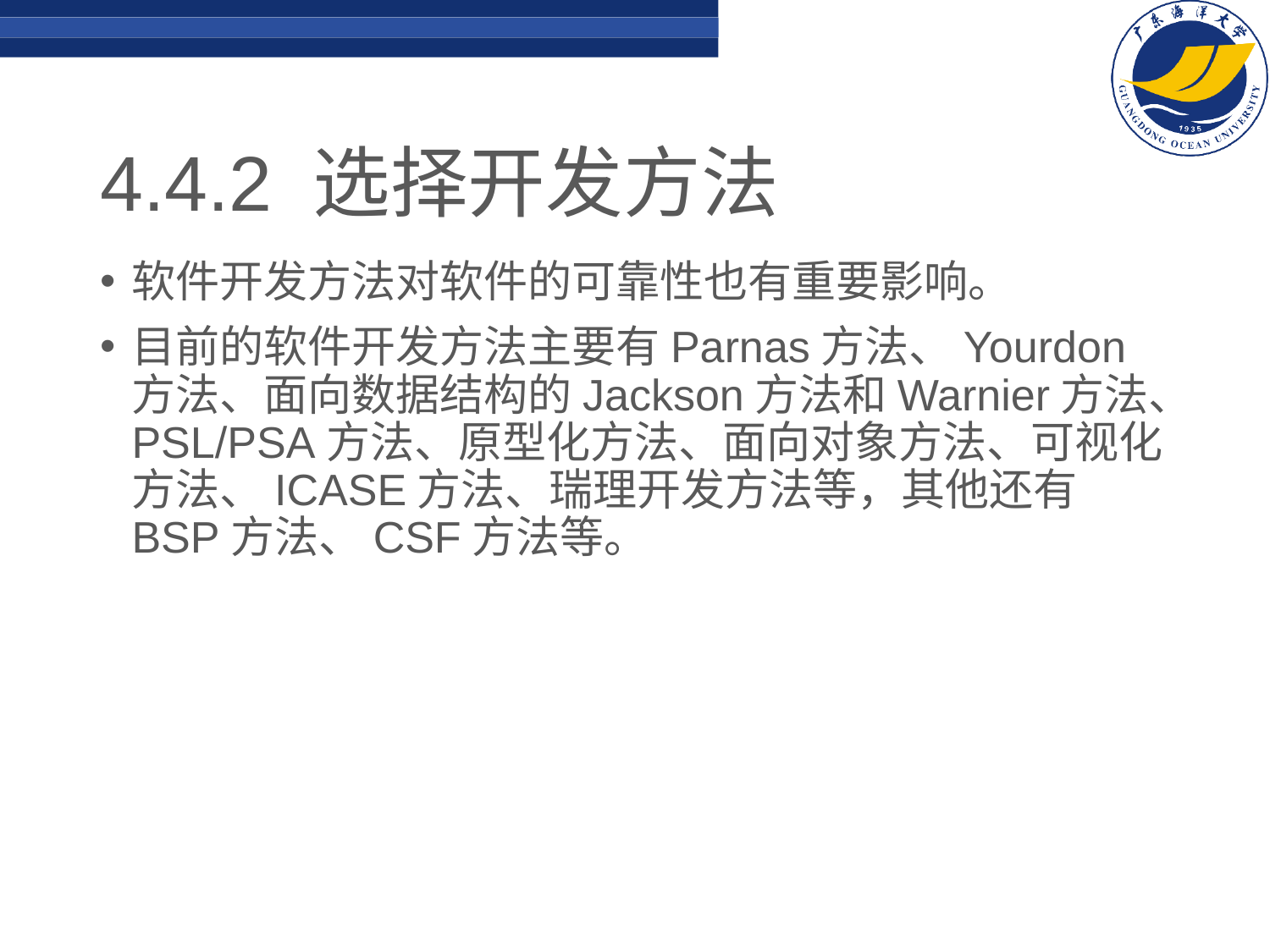

# 4.4.2 选择开发方法
软件开发方法对软件的可靠性也有重要影响。
目前的软件开发方法主要有Parnas方法、Yourdon方法、面向数据结构的Jackson方法和Warnier方法、PSL/PSA方法、原型化方法、面向对象方法、可视化方法、ICASE方法、瑞理开发方法等，其他还有BSP方法、CSF方法等。
35